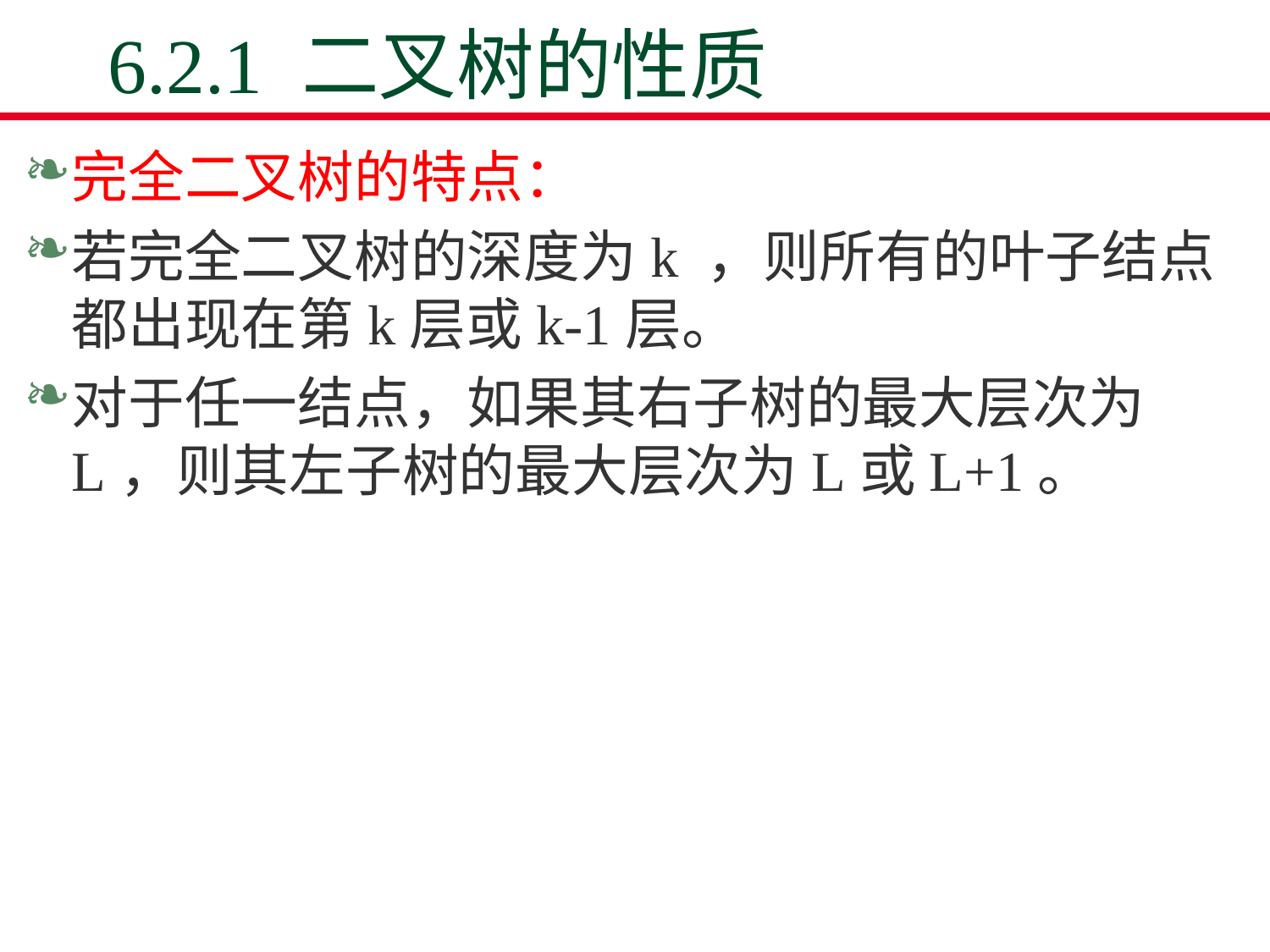

# 6.2.1 二叉树的性质
完全二叉树的特点：
若完全二叉树的深度为k ，则所有的叶子结点都出现在第k层或k-1层。
对于任一结点，如果其右子树的最大层次为L，则其左子树的最大层次为L或L+1。